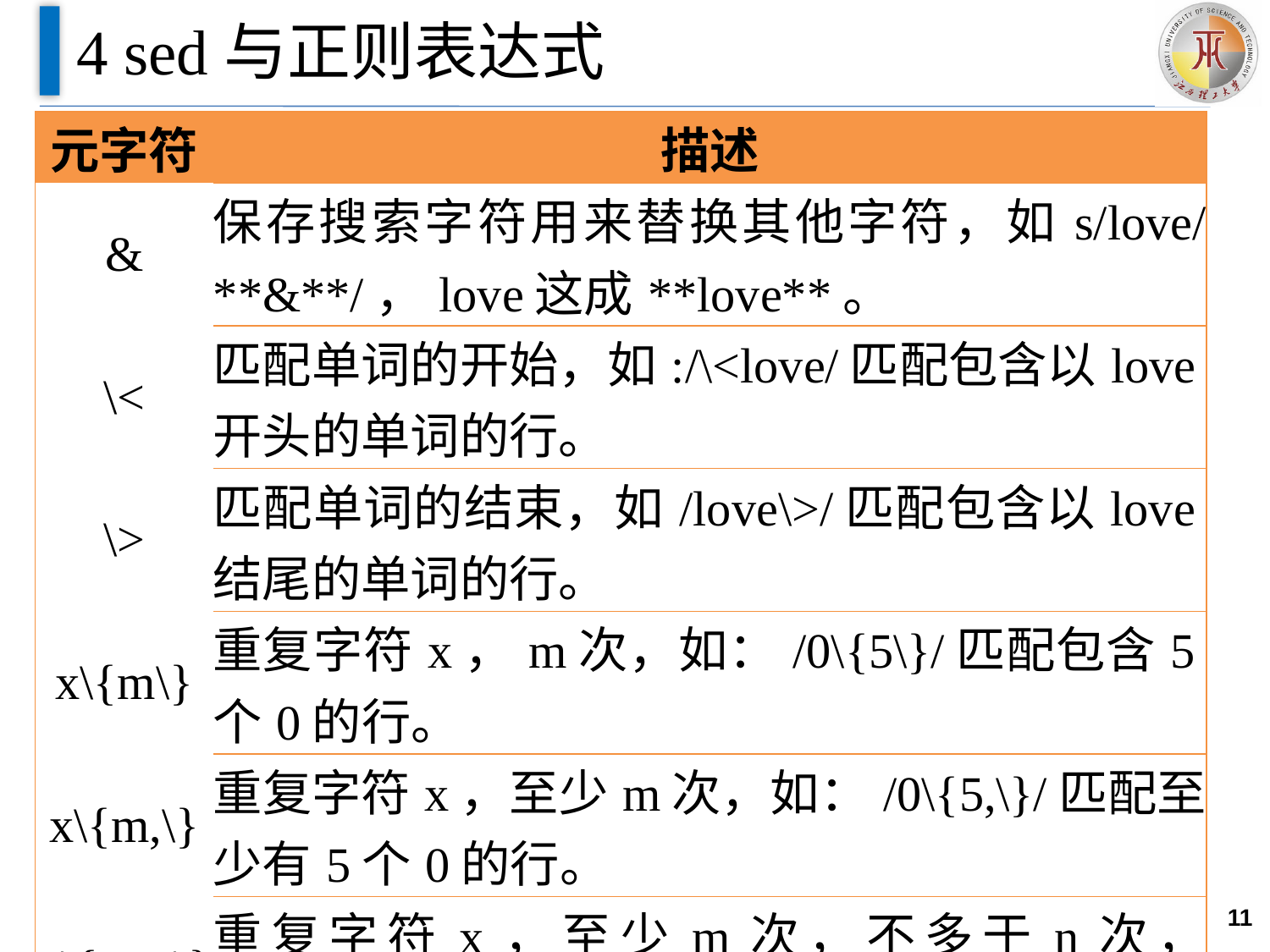

# 4 sed与正则表达式
| 元字符 | 描述 |
| --- | --- |
| & | 保存搜索字符用来替换其他字符，如s/love/\*\*&\*\*/，love这成\*\*love\*\*。 |
| \< | 匹配单词的开始，如:/\<love/匹配包含以love开头的单词的行。 |
| \> | 匹配单词的结束，如/love\>/匹配包含以love结尾的单词的行。 |
| x\{m\} | 重复字符x，m次，如：/0\{5\}/匹配包含5个0的行。 |
| x\{m,\} | 重复字符x，至少m次，如：/0\{5,\}/匹配至少有5个0的行。 |
| x\{m,n\} | 重复字符x，至少m次，不多于n次，如：/0\{5,10\}/匹配5~10个0的行。 |
11